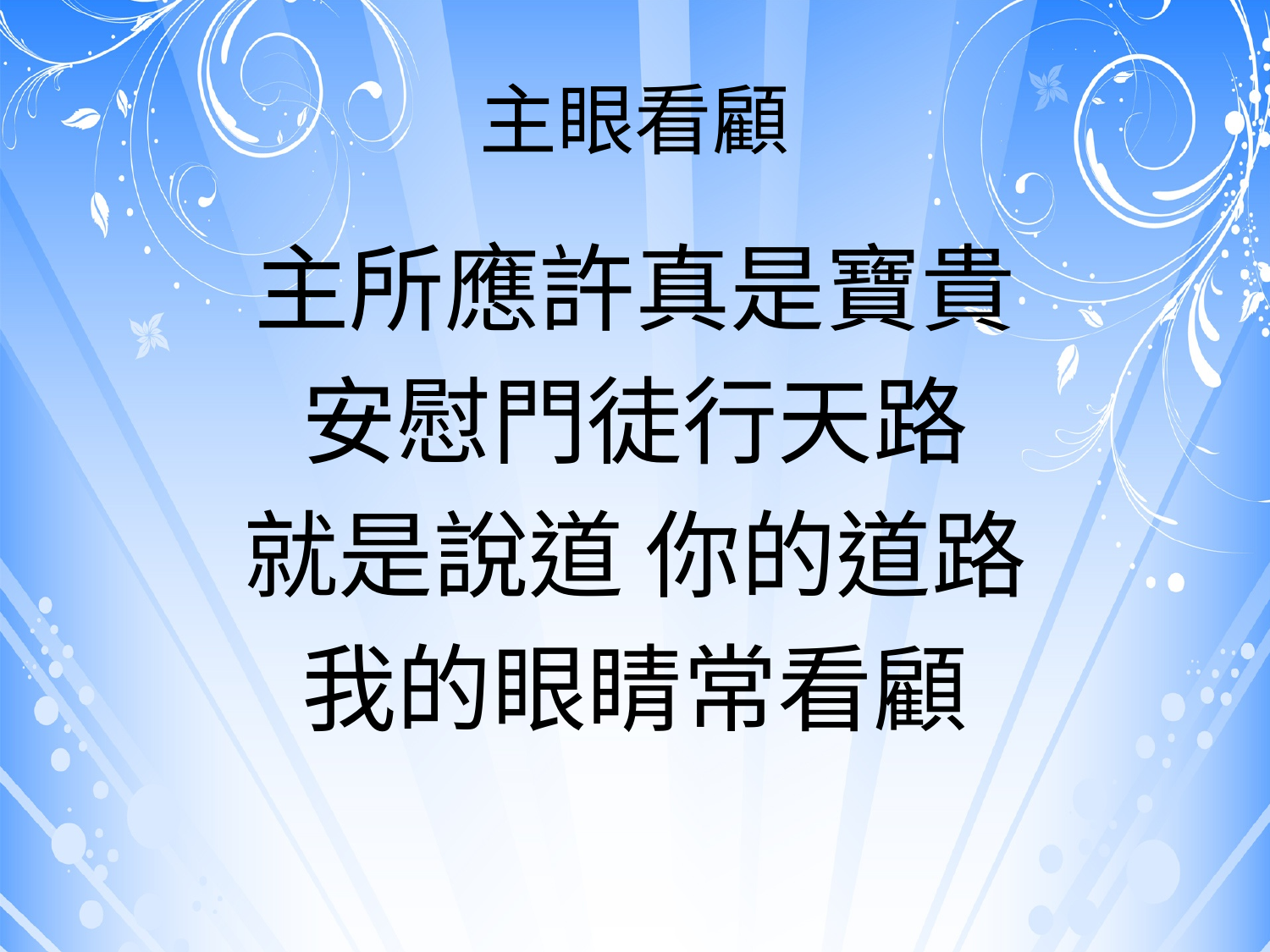

# 主眼看顧
主所應許真是寶貴
安慰門徒行天路
就是說道 你的道路
我的眼睛常看顧